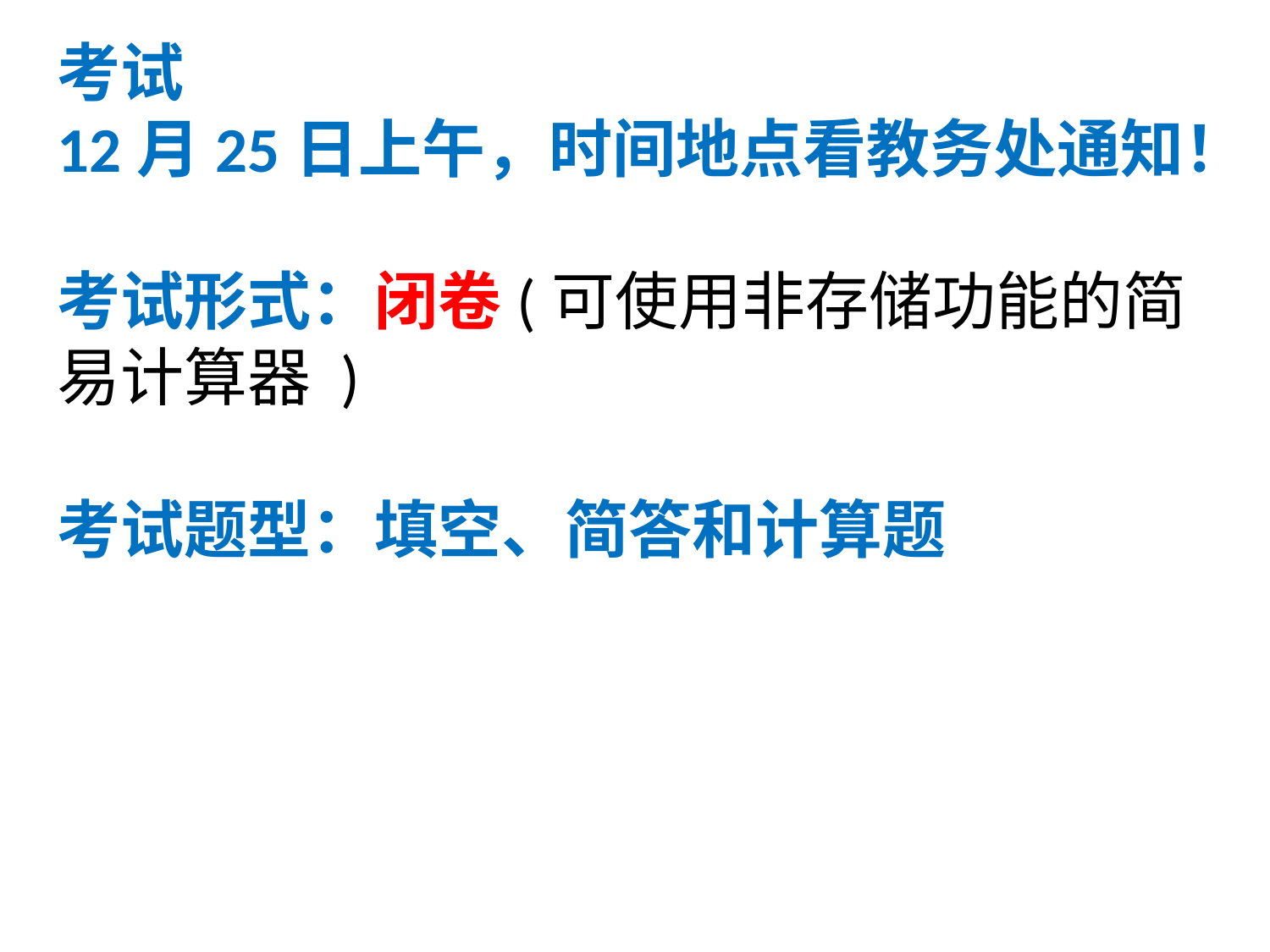

考试
12月25日上午，时间地点看教务处通知！

考试形式：闭卷(可使用非存储功能的简易计算器 )

考试题型：填空、简答和计算题